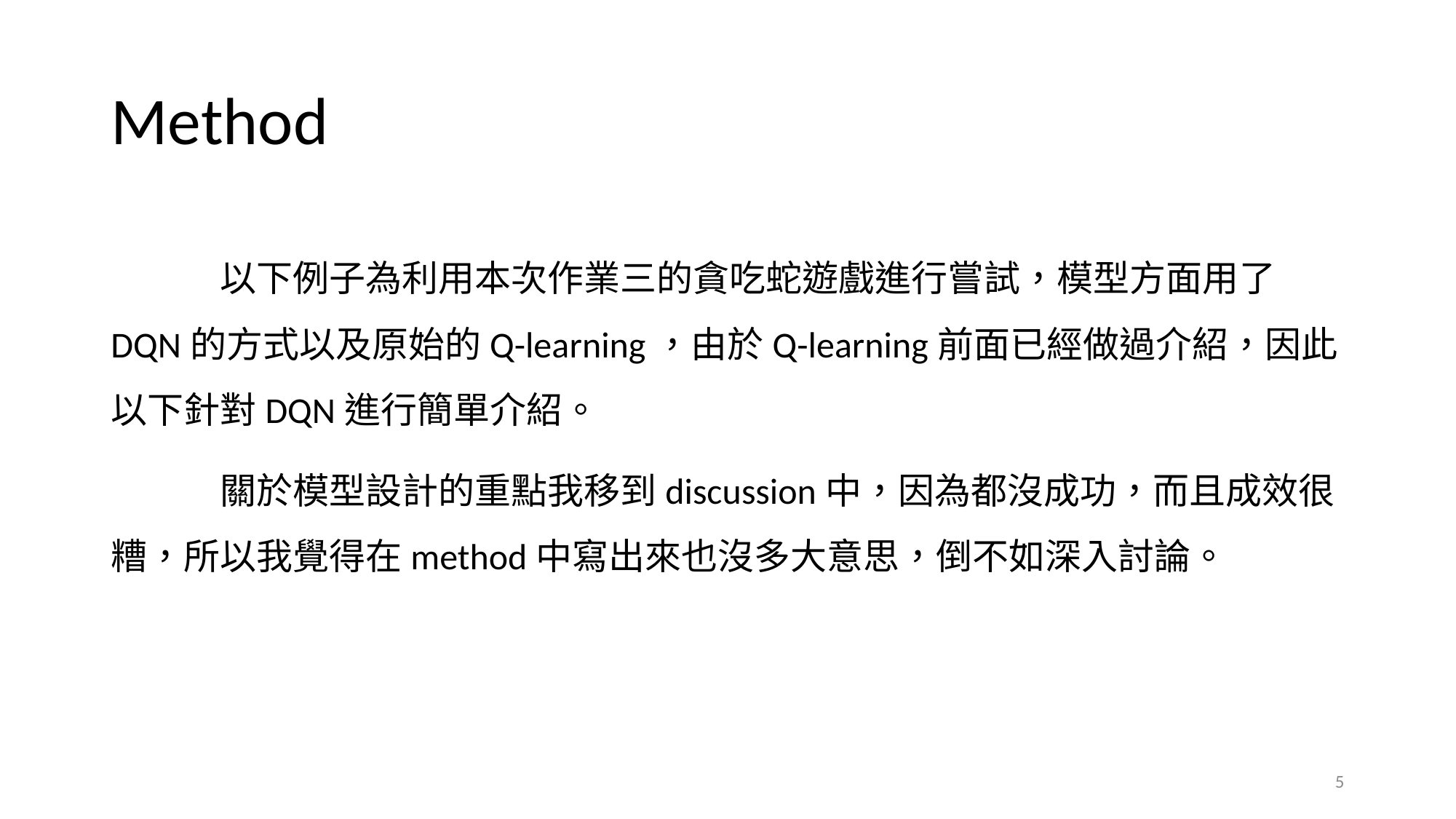

# Method
	以下例子為利用本次作業三的貪吃蛇遊戲進行嘗試，模型方面用了DQN的方式以及原始的Q-learning，由於Q-learning前面已經做過介紹，因此以下針對DQN進行簡單介紹。
	關於模型設計的重點我移到discussion中，因為都沒成功，而且成效很糟，所以我覺得在method中寫出來也沒多大意思，倒不如深入討論。
5